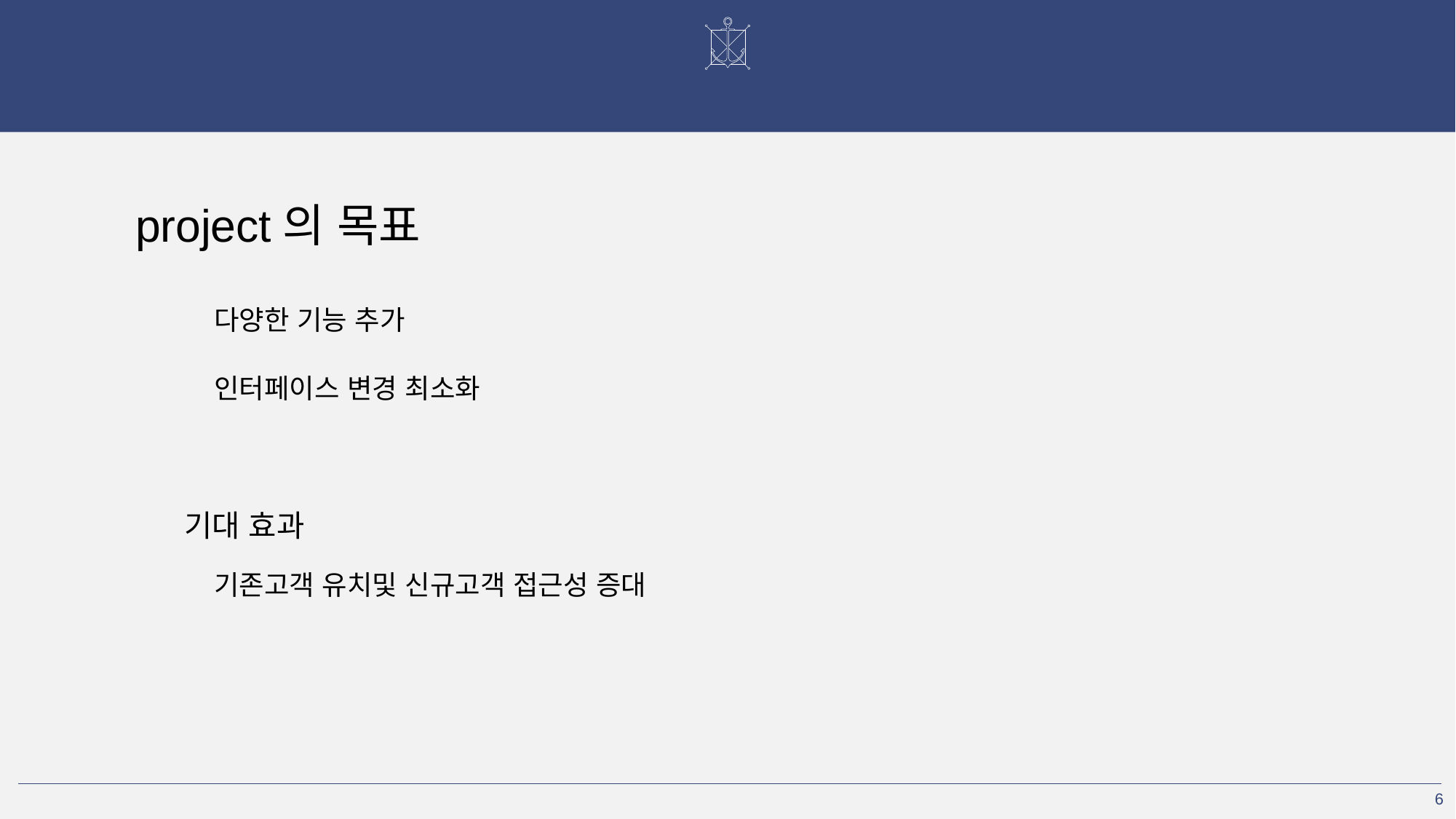

# · 기획 ·
project의 목표
다양한 기능 추가
인터페이스 변경 최소화
기대 효과
기존고객 유치및 신규고객 접근성 증대
6